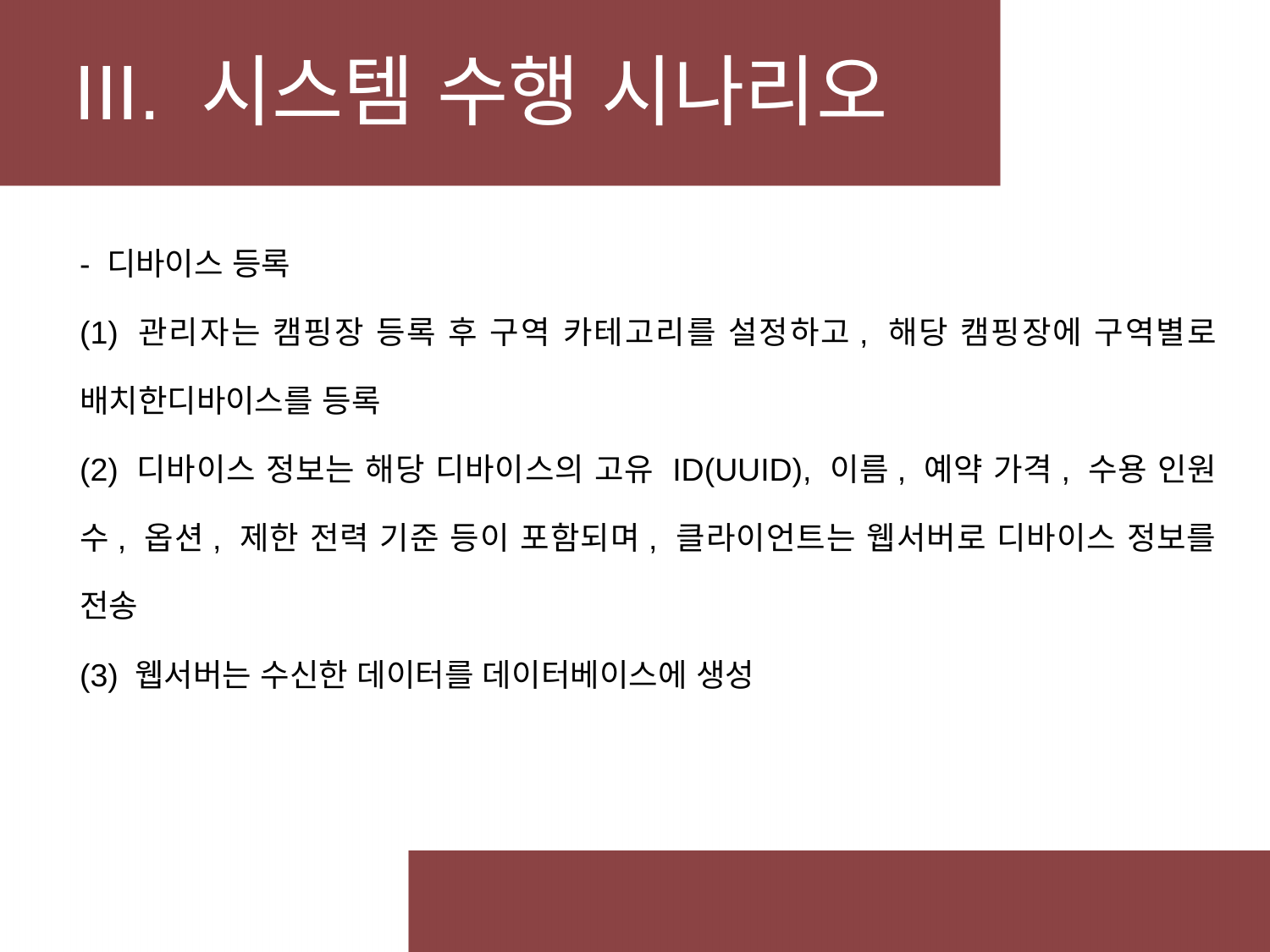

# III. 시스템 수행 시나리오
- 디바이스 등록
(1) 관리자는 캠핑장 등록 후 구역 카테고리를 설정하고, 해당 캠핑장에 구역별로 배치한디바이스를 등록
(2) 디바이스 정보는 해당 디바이스의 고유 ID(UUID), 이름, 예약 가격, 수용 인원수, 옵션, 제한 전력 기준 등이 포함되며, 클라이언트는 웹서버로 디바이스 정보를 전송
(3) 웹서버는 수신한 데이터를 데이터베이스에 생성